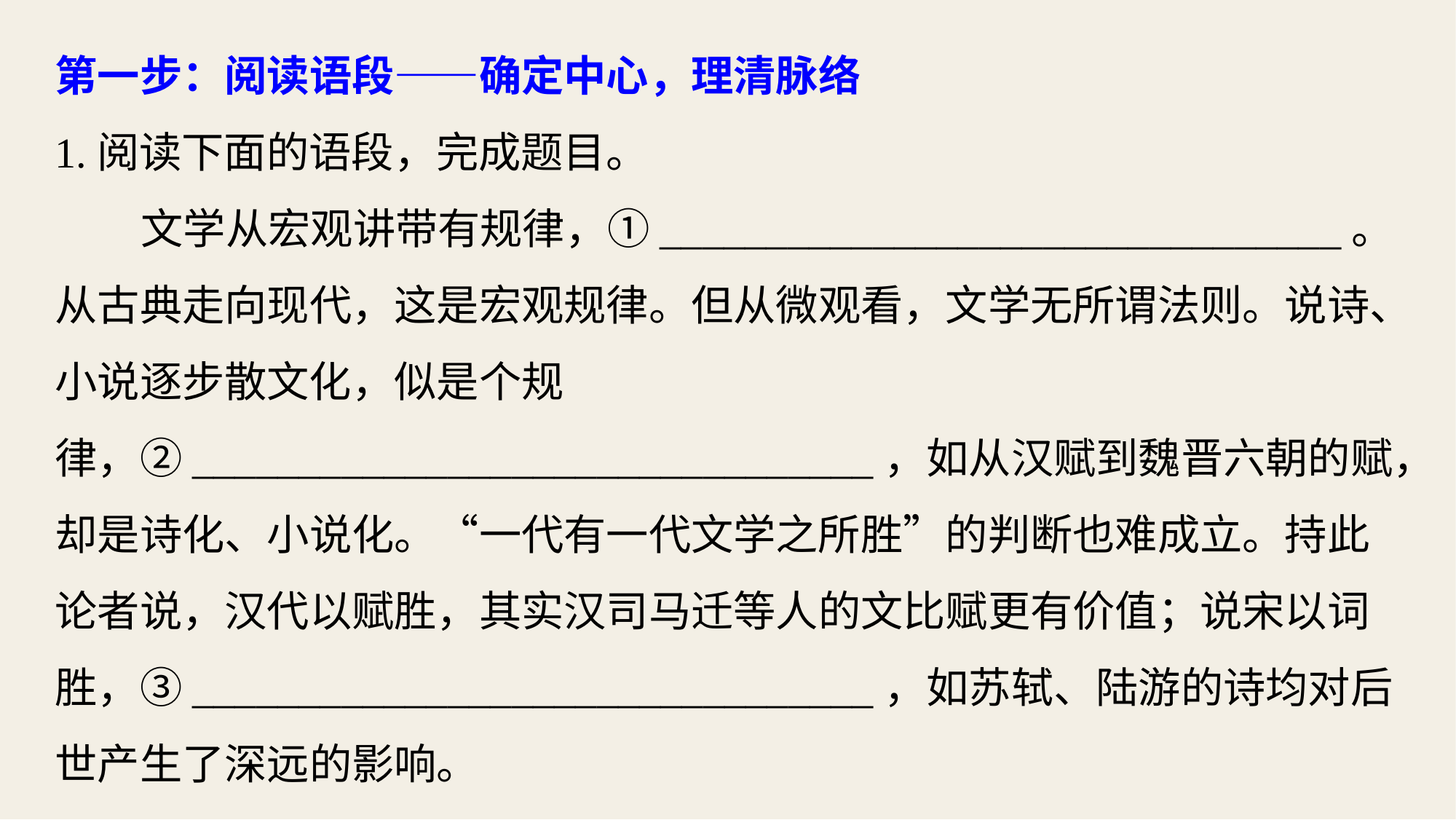

第一步：阅读语段——确定中心，理清脉络
1.阅读下面的语段，完成题目。
文学从宏观讲带有规律，①________________________________。从古典走向现代，这是宏观规律。但从微观看，文学无所谓法则。说诗、小说逐步散文化，似是个规律，②________________________________，如从汉赋到魏晋六朝的赋，却是诗化、小说化。“一代有一代文学之所胜”的判断也难成立。持此论者说，汉代以赋胜，其实汉司马迁等人的文比赋更有价值；说宋以词胜，③________________________________，如苏轼、陆游的诗均对后世产生了深远的影响。